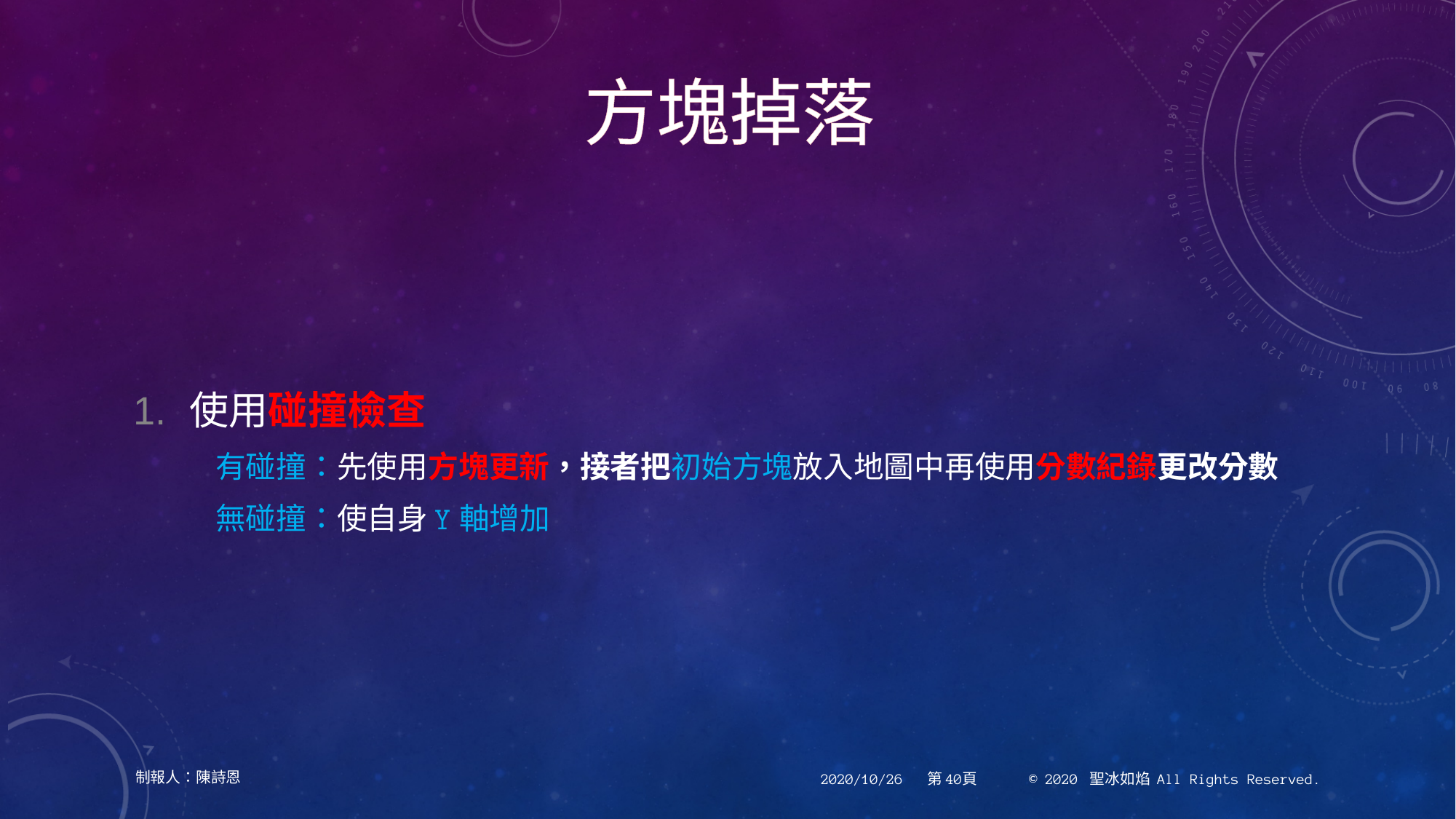

# 方塊掉落
使用碰撞檢查
有碰撞：先使用方塊更新，接者把初始方塊放入地圖中再使用分數紀錄更改分數
無碰撞：使自身Y軸增加
第40頁
制報人：陳詩恩
2020/10/26